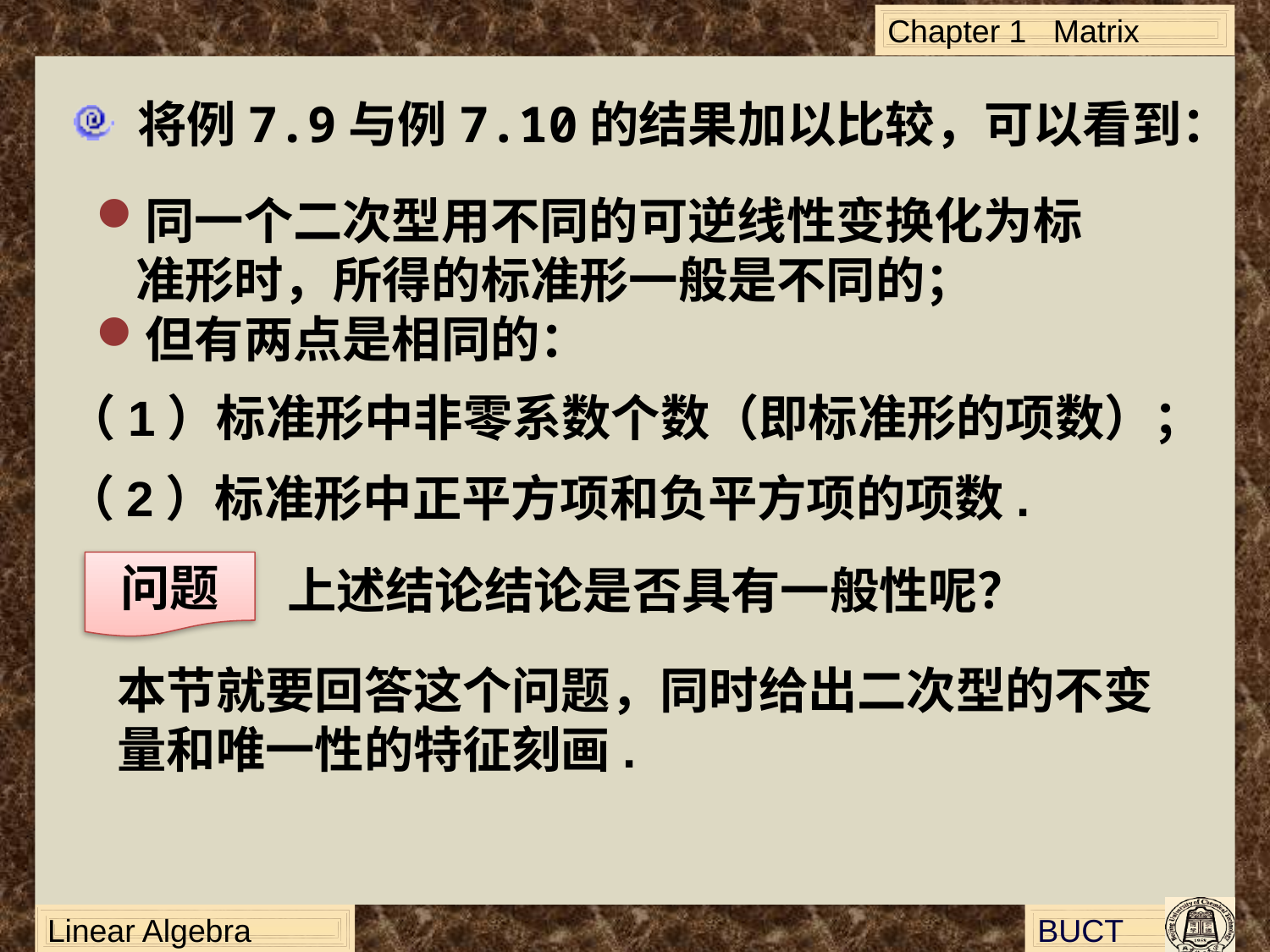

将例7.9与例7.10的结果加以比较，可以看到：
同一个二次型用不同的可逆线性变换化为标准形时，所得的标准形一般是不同的；
但有两点是相同的：
（1）标准形中非零系数个数（即标准形的项数）；
（2）标准形中正平方项和负平方项的项数.
问题
上述结论结论是否具有一般性呢？
本节就要回答这个问题，同时给出二次型的不变量和唯一性的特征刻画.